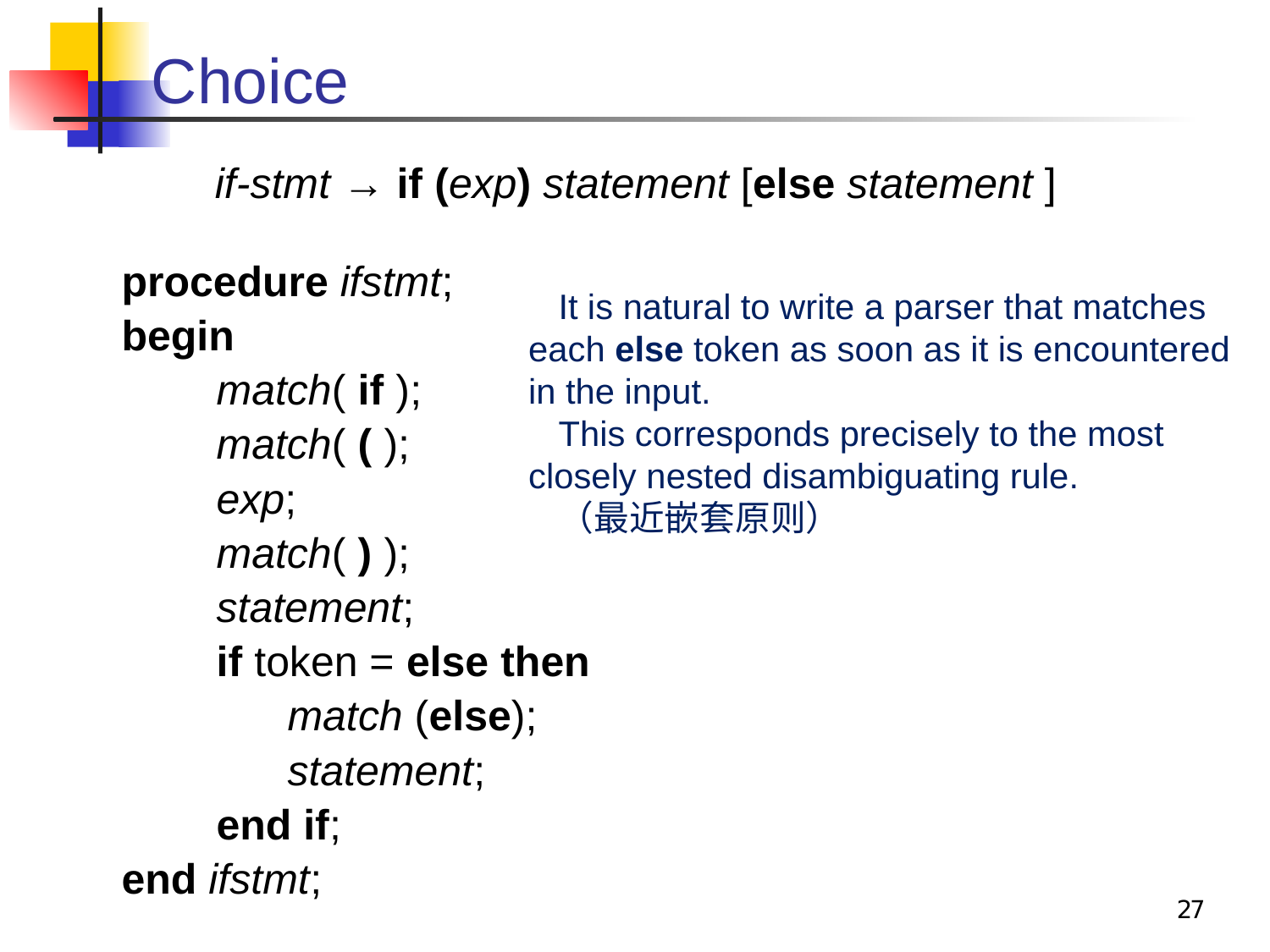

# Choice
if-stmt → if (exp) statement [else statement ]

procedure ifstmt;
begin
        match( if );
        match( ( );
        exp;
        match( ) );
        statement;
        if token = else then
              match (else);
              statement;
        end if;
end ifstmt;
It is natural to write a parser that matches each else token as soon as it is encountered in the input.
This corresponds precisely to the most closely nested disambiguating rule.
（最近嵌套原则）
27